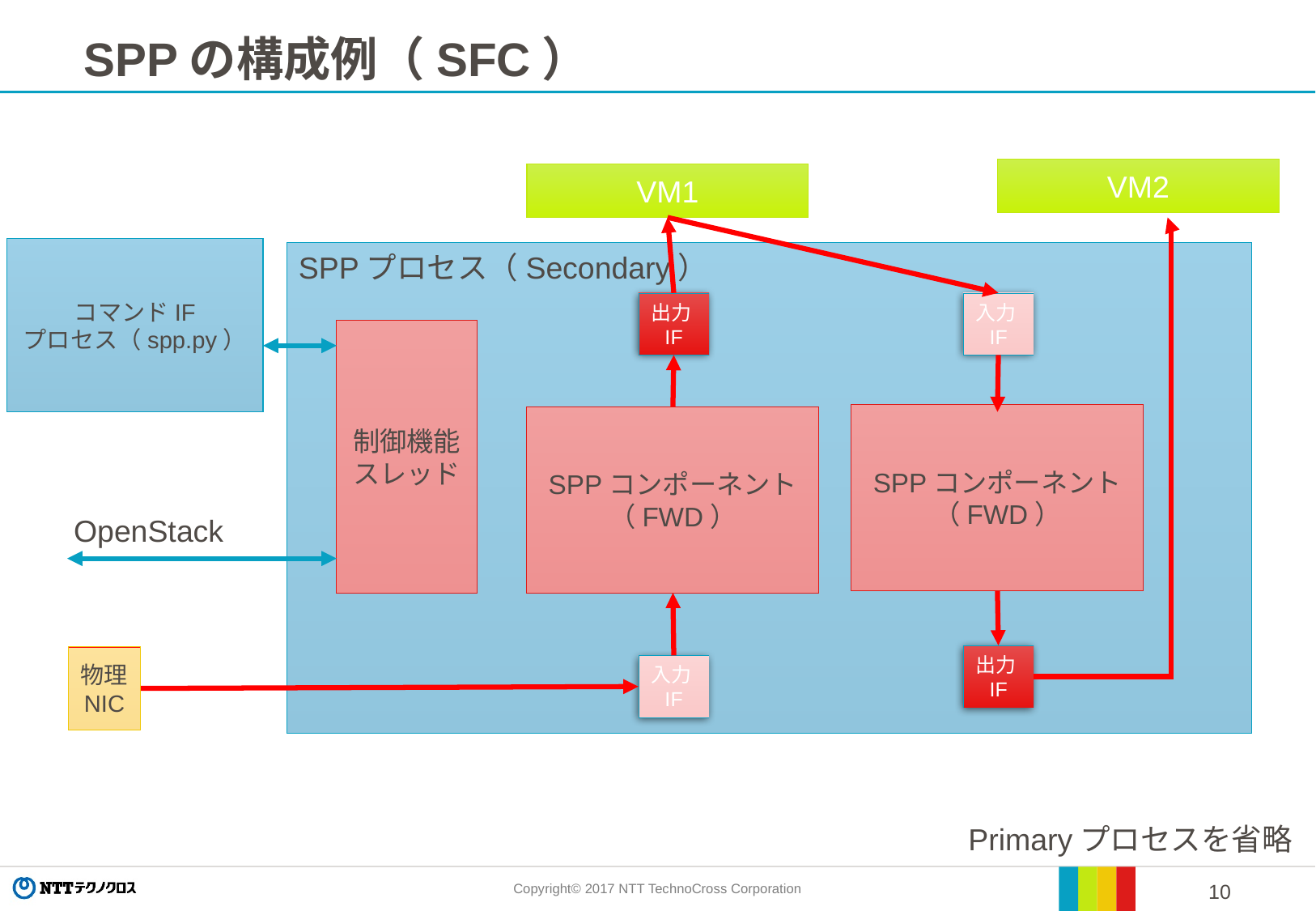

# SPPの構成例（SFC）

VM2
VM1
コマンドIF
プロセス（spp.py）
SPPプロセス（Secondary）
出力IF
入力IF
制御機能スレッド
SPPコンポーネント
（FWD）
SPPコンポーネント
（FWD）
OpenStack
出力IF
物理NIC
入力IF
Primaryプロセスを省略